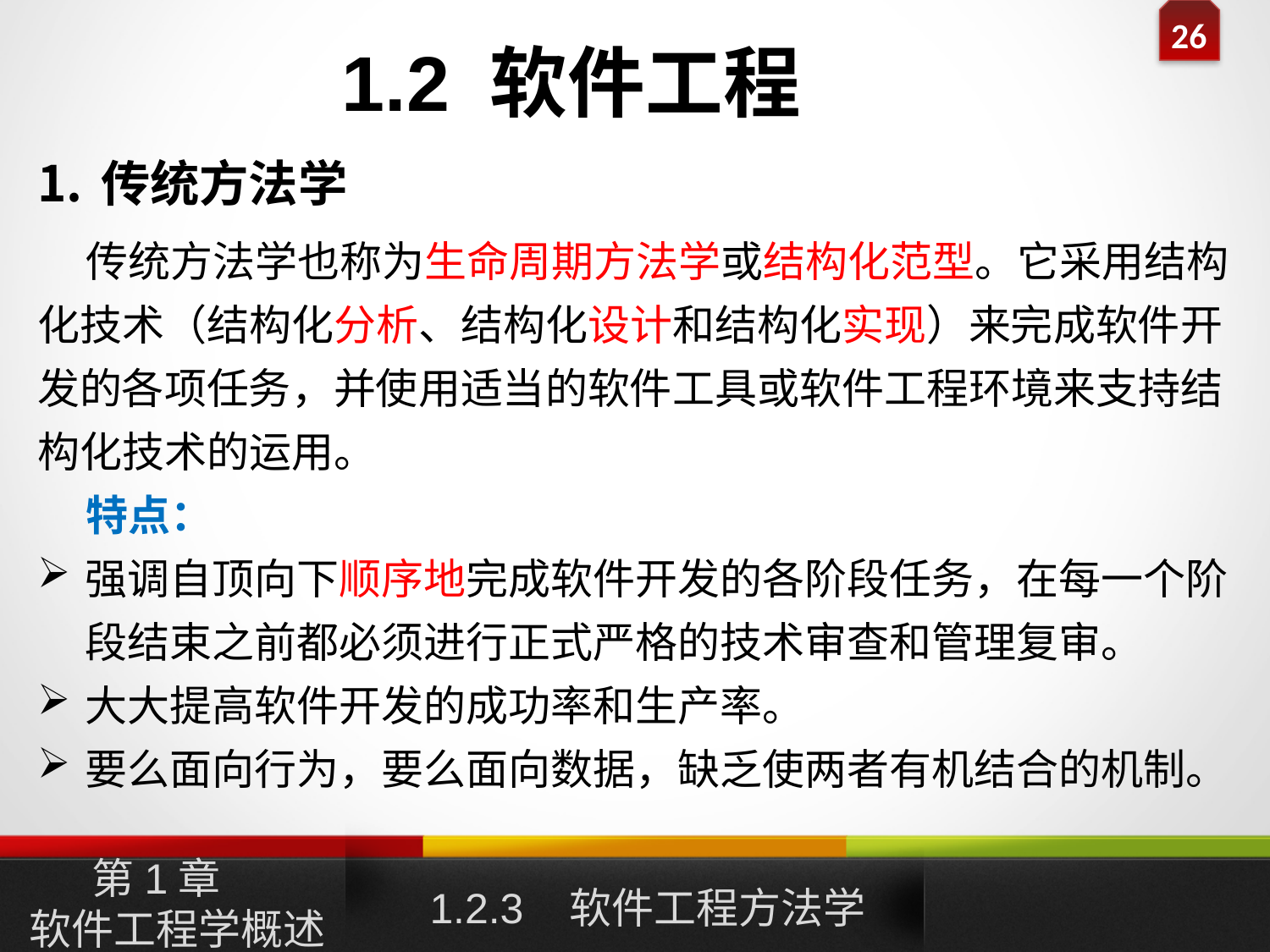

1.2 软件工程
传统方法学
    传统方法学也称为生命周期方法学或结构化范型。它采用结构化技术（结构化分析、结构化设计和结构化实现）来完成软件开发的各项任务，并使用适当的软件工具或软件工程环境来支持结构化技术的运用。
    特点：
强调自顶向下顺序地完成软件开发的各阶段任务，在每一个阶段结束之前都必须进行正式严格的技术审查和管理复审。
大大提高软件开发的成功率和生产率。
要么面向行为，要么面向数据，缺乏使两者有机结合的机制。

1.2.3   软件工程方法学